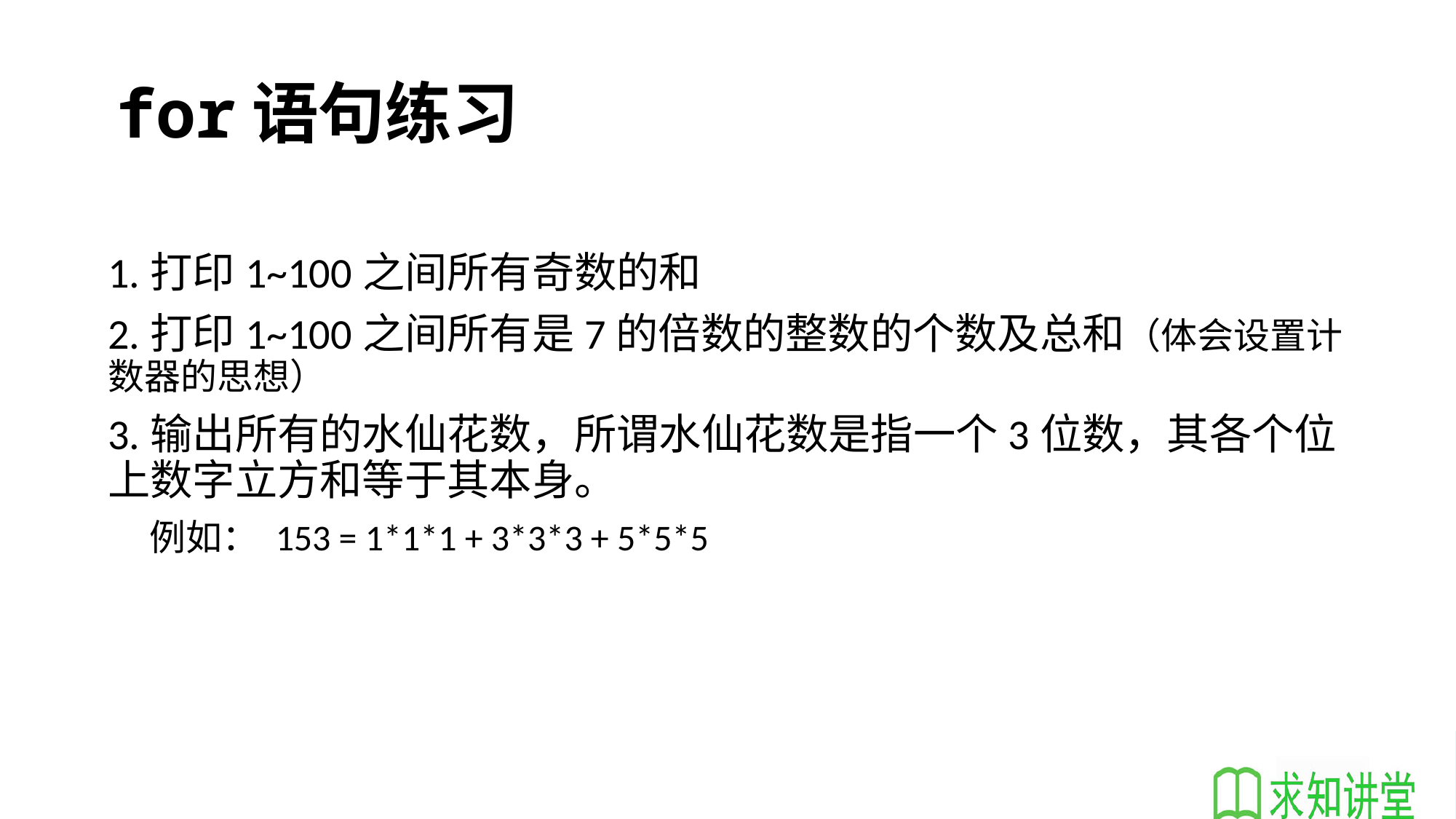

# for语句练习
1.打印1~100之间所有奇数的和
2.打印1~100之间所有是7的倍数的整数的个数及总和（体会设置计数器的思想）
3.输出所有的水仙花数，所谓水仙花数是指一个3位数，其各个位上数字立方和等于其本身。
    例如： 153 = 1*1*1 + 3*3*3 + 5*5*5